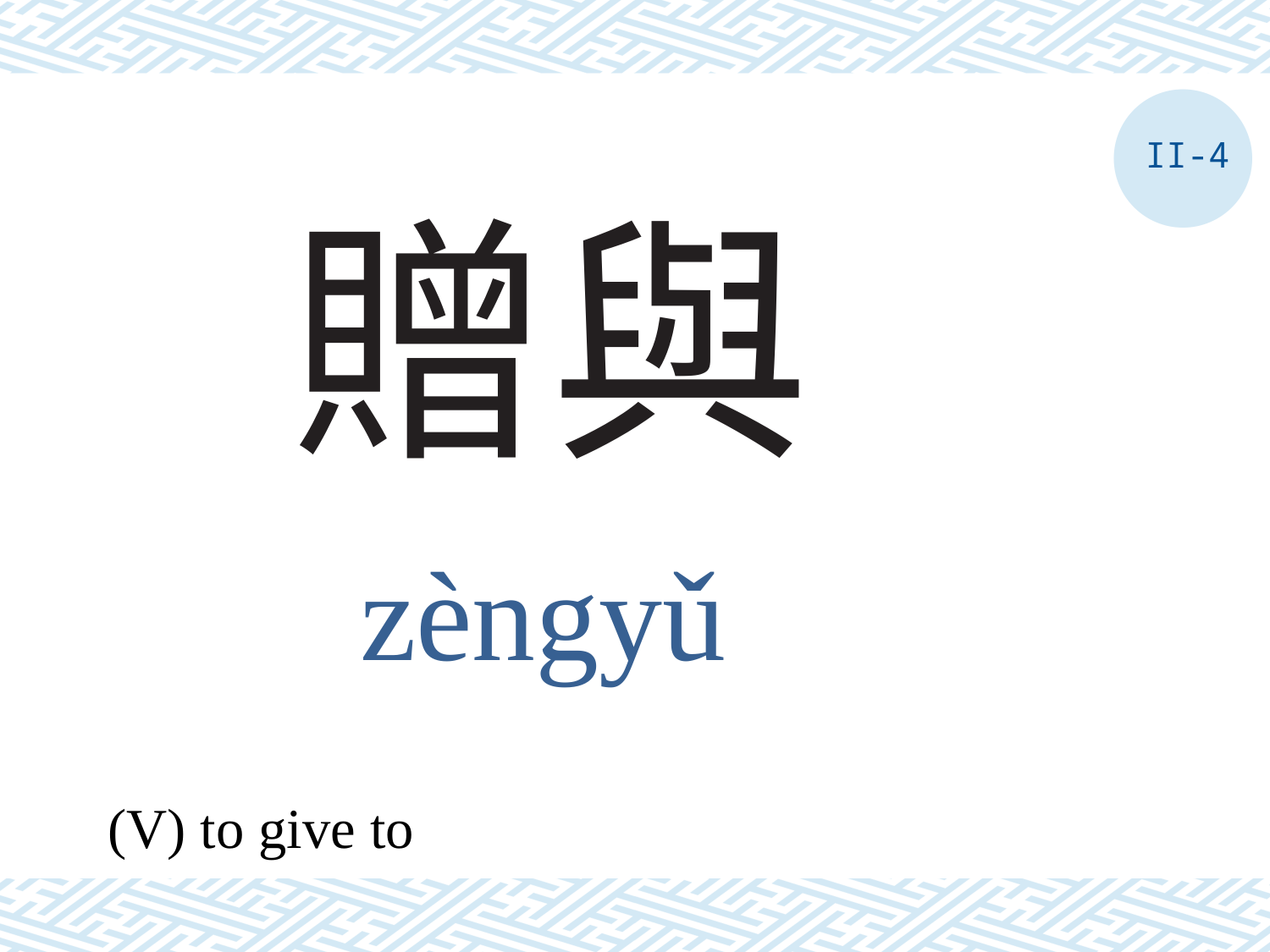

II-4

# 贈與
zèngyǔ
(V) to give to